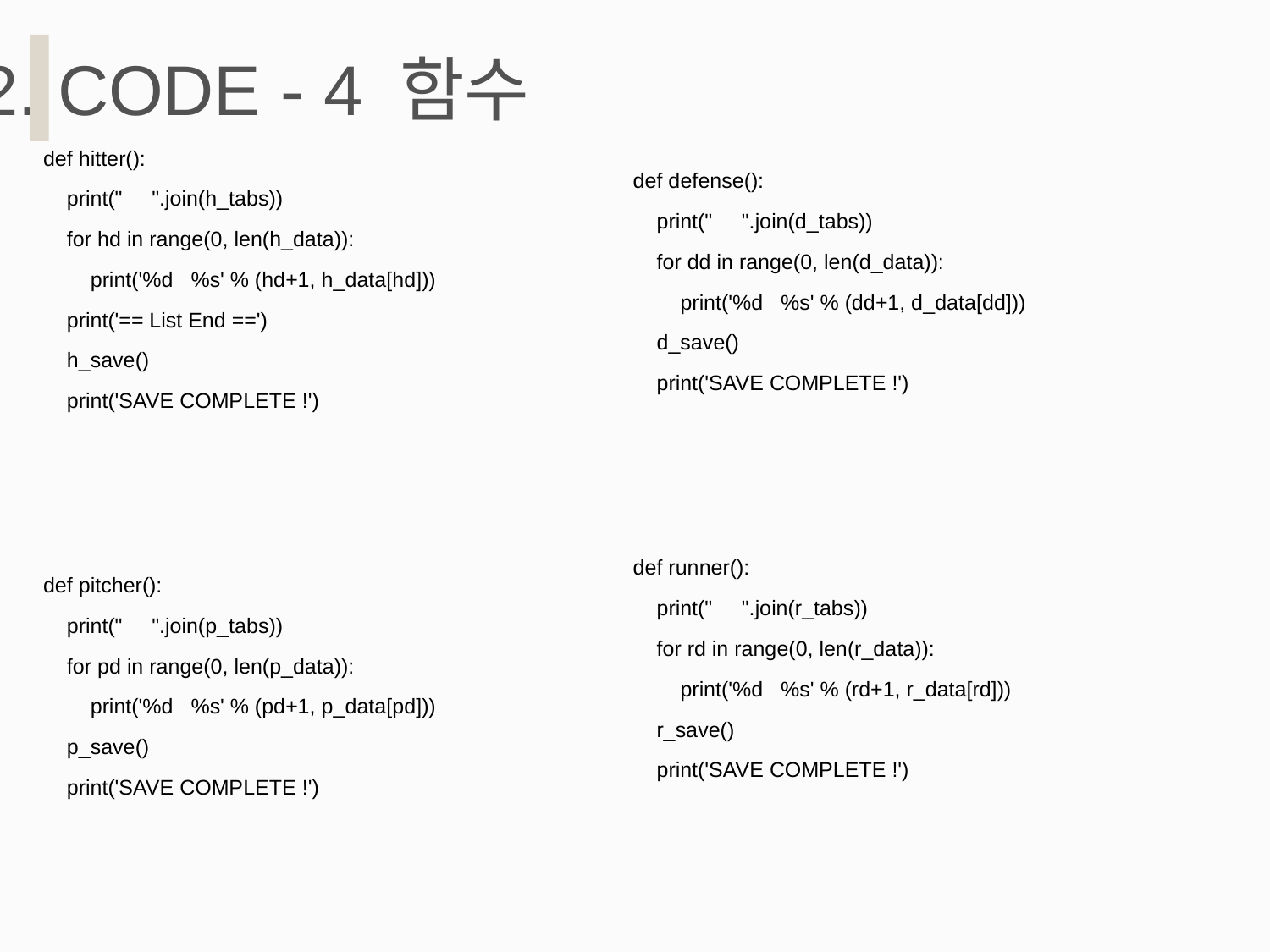

2. CODE - 4 함수
def hitter():
    print("     ".join(h_tabs))
    for hd in range(0, len(h_data)):
        print('%d   %s' % (hd+1, h_data[hd]))
    print('== List End ==')
    h_save()
    print('SAVE COMPLETE !')

def pitcher():
    print("     ".join(p_tabs))
    for pd in range(0, len(p_data)):
        print('%d   %s' % (pd+1, p_data[pd]))
    p_save()
    print('SAVE COMPLETE !')
def defense():
    print("     ".join(d_tabs))
    for dd in range(0, len(d_data)):
        print('%d   %s' % (dd+1, d_data[dd]))
    d_save()
    print('SAVE COMPLETE !')

def runner():
    print("     ".join(r_tabs))
    for rd in range(0, len(r_data)):
        print('%d   %s' % (rd+1, r_data[rd]))
    r_save()
    print('SAVE COMPLETE !')